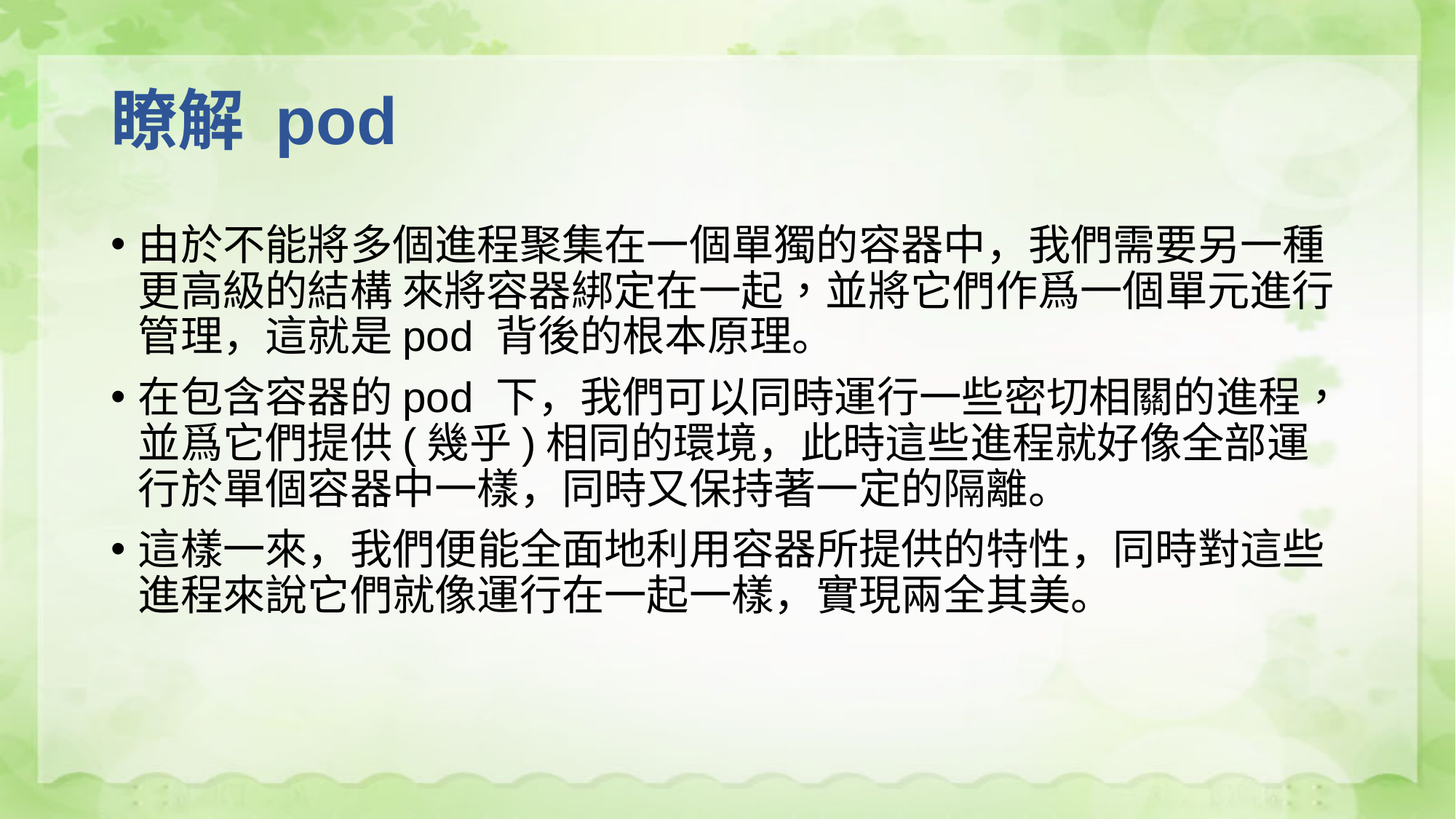

# 瞭解 pod
由於不能將多個進程聚集在一個單獨的容器中，我們需要另一種更高級的結構 來將容器綁定在一起，並將它們作爲一個單元進行管理，這就是pod 背後的根本原理。
在包含容器的pod 下，我們可以同時運行一些密切相關的進程，並爲它們提供(幾乎)相同的環境，此時這些進程就好像全部運行於單個容器中一樣，同時又保持著一定的隔離。
這樣一來，我們便能全面地利用容器所提供的特性，同時對這些進程來說它們就像運行在一起一樣，實現兩全其美。